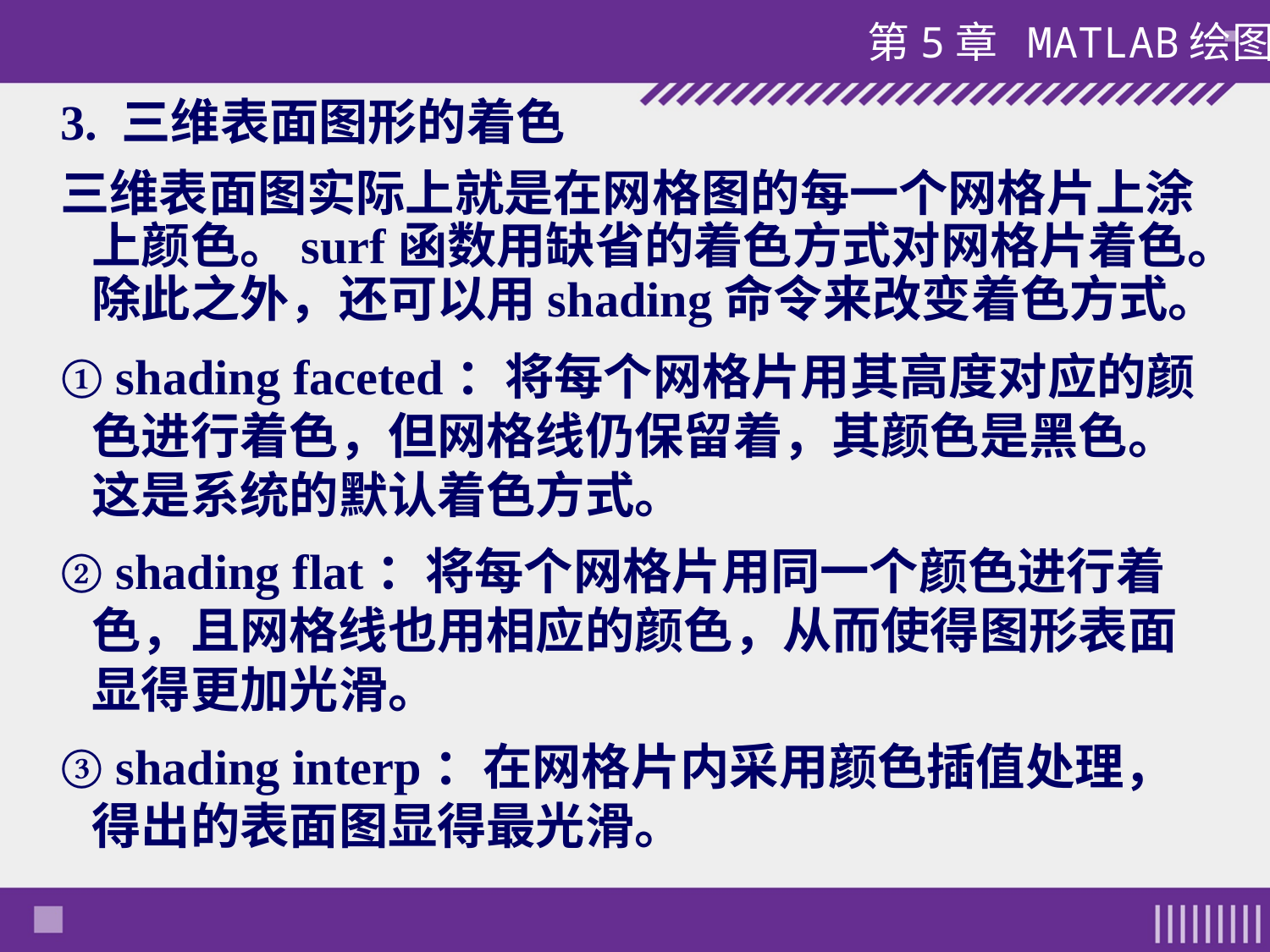

#
3. 三维表面图形的着色
三维表面图实际上就是在网格图的每一个网格片上涂上颜色。surf函数用缺省的着色方式对网格片着色。除此之外，还可以用shading命令来改变着色方式。
① shading faceted：将每个网格片用其高度对应的颜色进行着色，但网格线仍保留着，其颜色是黑色。这是系统的默认着色方式。
② shading flat：将每个网格片用同一个颜色进行着色，且网格线也用相应的颜色，从而使得图形表面显得更加光滑。
③ shading interp：在网格片内采用颜色插值处理，得出的表面图显得最光滑。